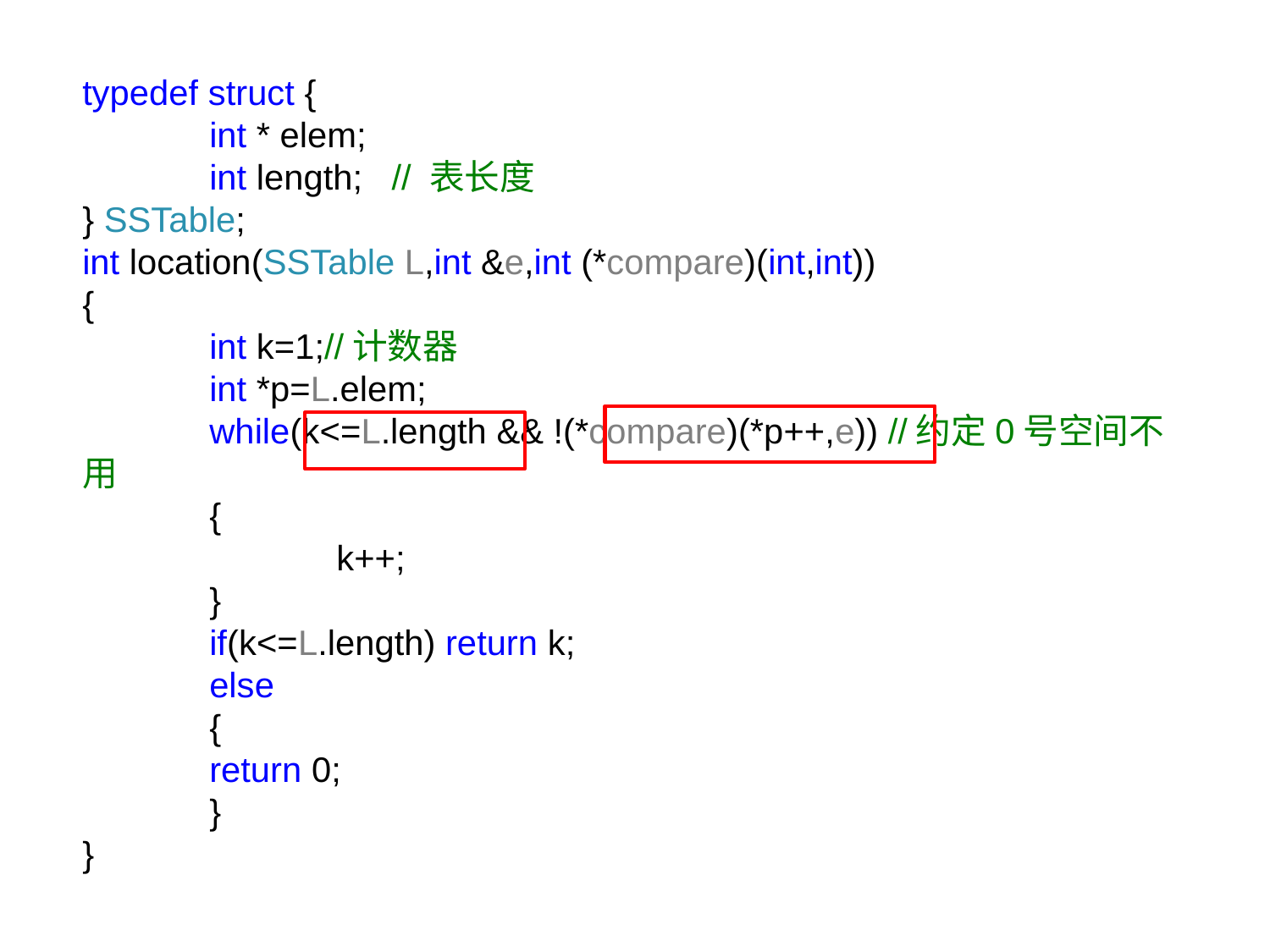

typedef struct {
 	int * elem;
     	int length;   // 表长度
} SSTable;
int location(SSTable L,int &e,int (*compare)(int,int))
{
	int k=1;//计数器
	int *p=L.elem;
	while(k<=L.length && !(*compare)(*p++,e)) //约定0号空间不用
	{
		k++;
	}
	if(k<=L.length) return k;
	else
	{
	return 0;
	}
}